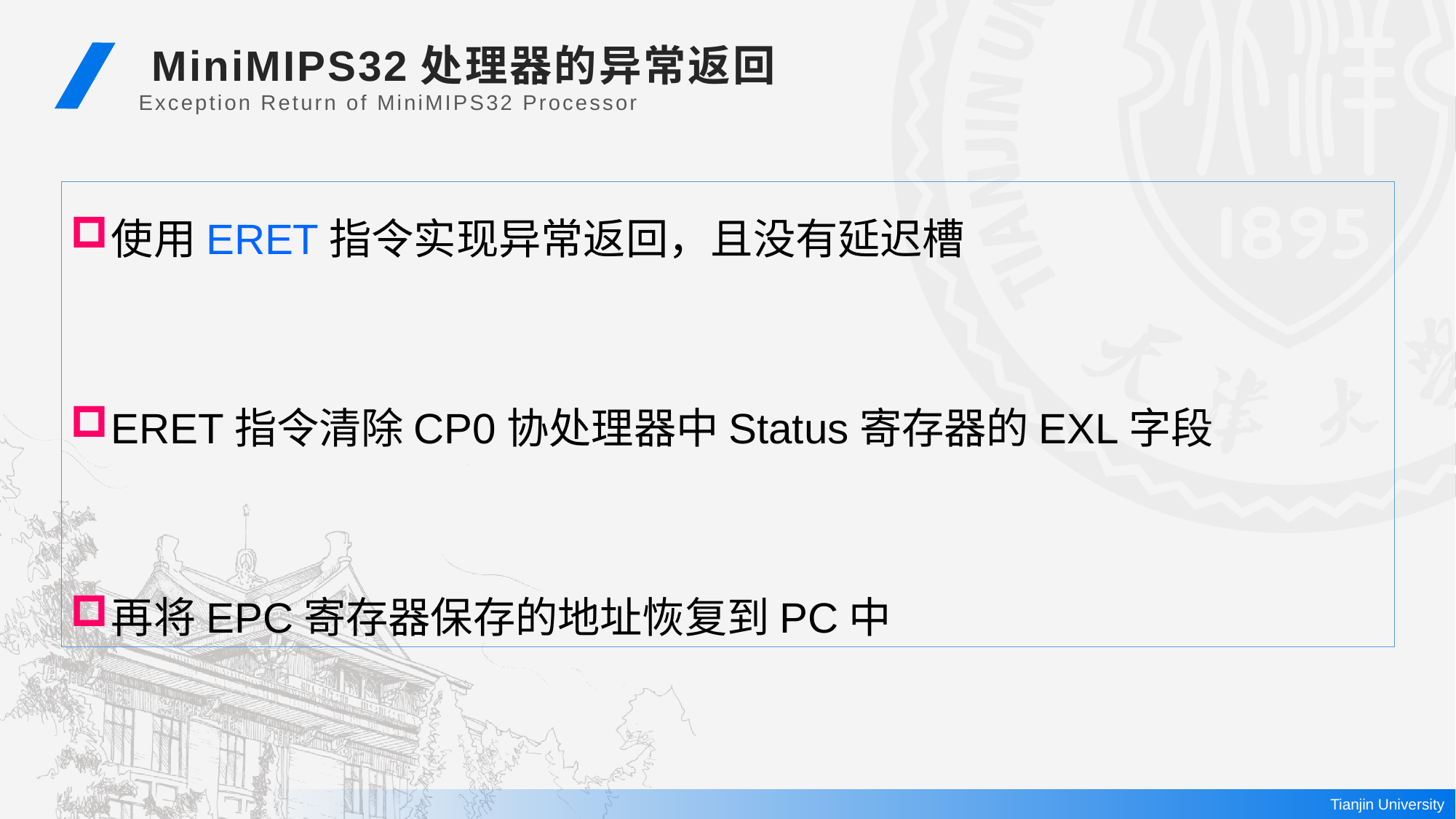

MiniMIPS32处理器的异常返回
Exception Return of MiniMIPS32 Processor
使用ERET指令实现异常返回，且没有延迟槽

ERET指令清除CP0协处理器中Status寄存器的EXL字段

再将EPC寄存器保存的地址恢复到PC中